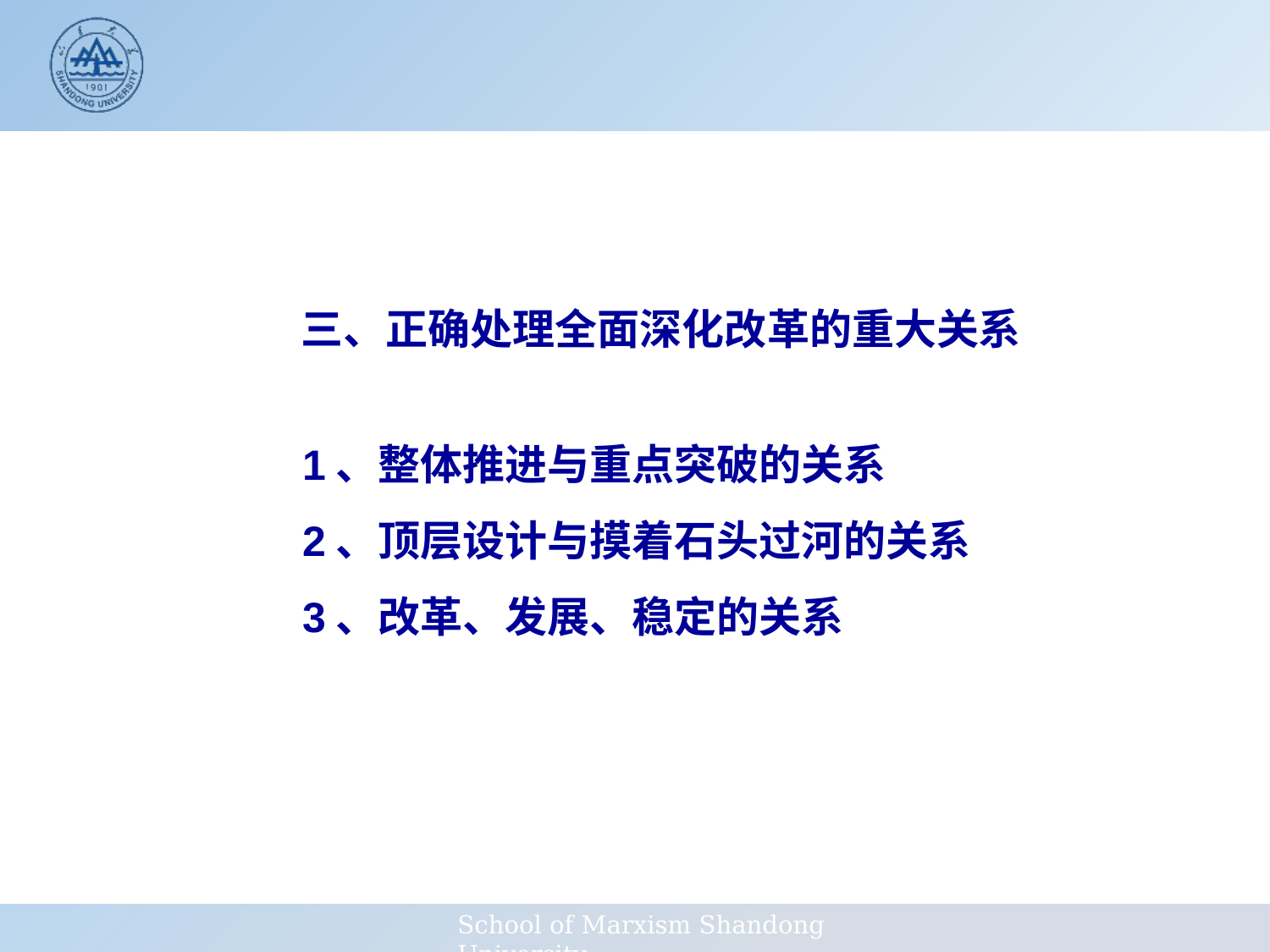

三、正确处理全面深化改革的重大关系
1、整体推进与重点突破的关系
2、顶层设计与摸着石头过河的关系
3、改革、发展、稳定的关系